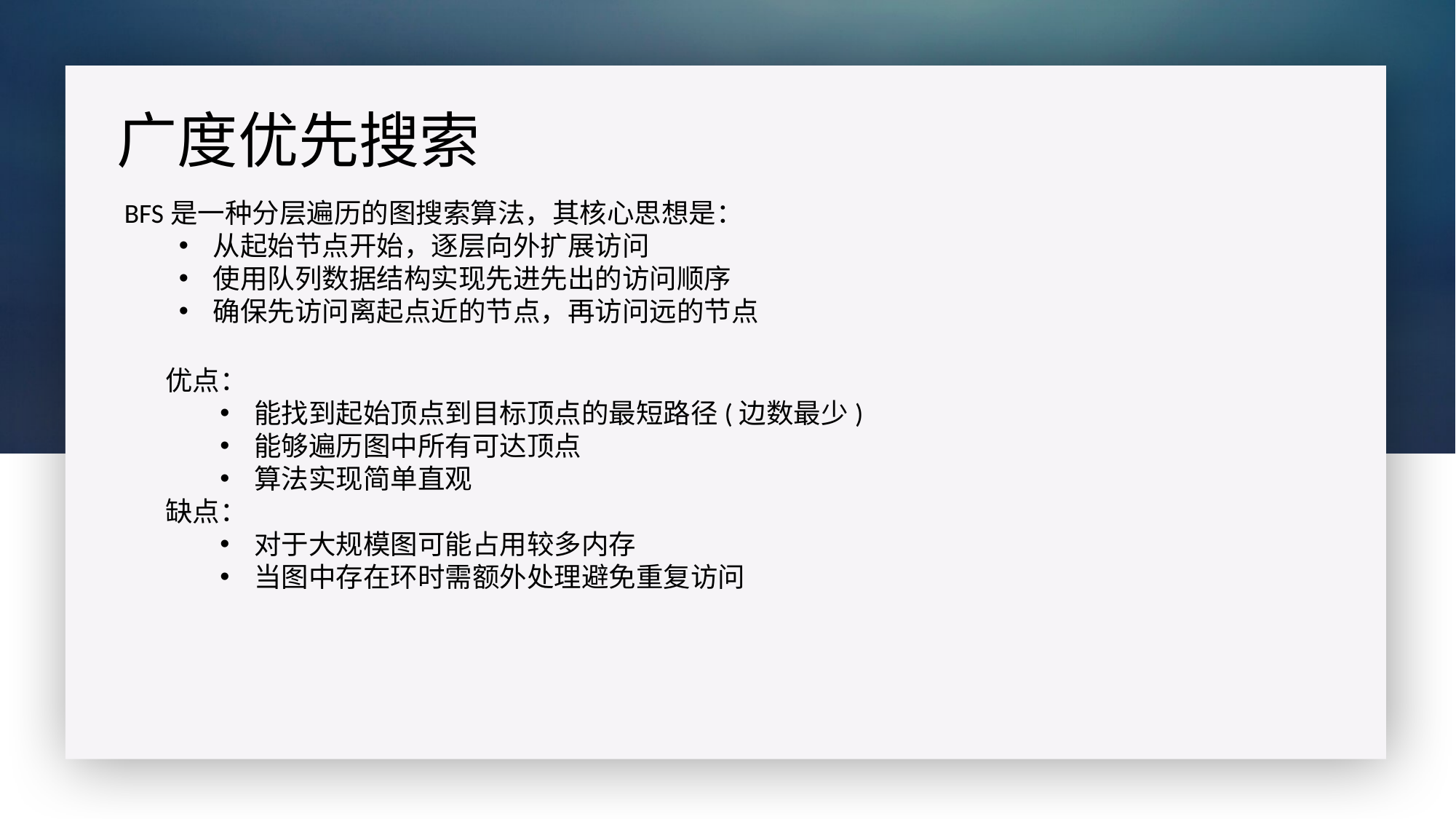

广度优先搜索
BFS是一种‌分层遍历‌的图搜索算法，其核心思想是：
从起始节点开始，逐层向外扩展访问
使用队列数据结构实现先进先出的访问顺序
确保先访问离起点近的节点，再访问远的节点
优点：
能找到起始顶点到目标顶点的‌最短路径‌(边数最少)
能够遍历图中所有可达顶点
算法实现简单直观
缺点：
对于大规模图可能占用较多内存
当图中存在环时需额外处理避免重复访问